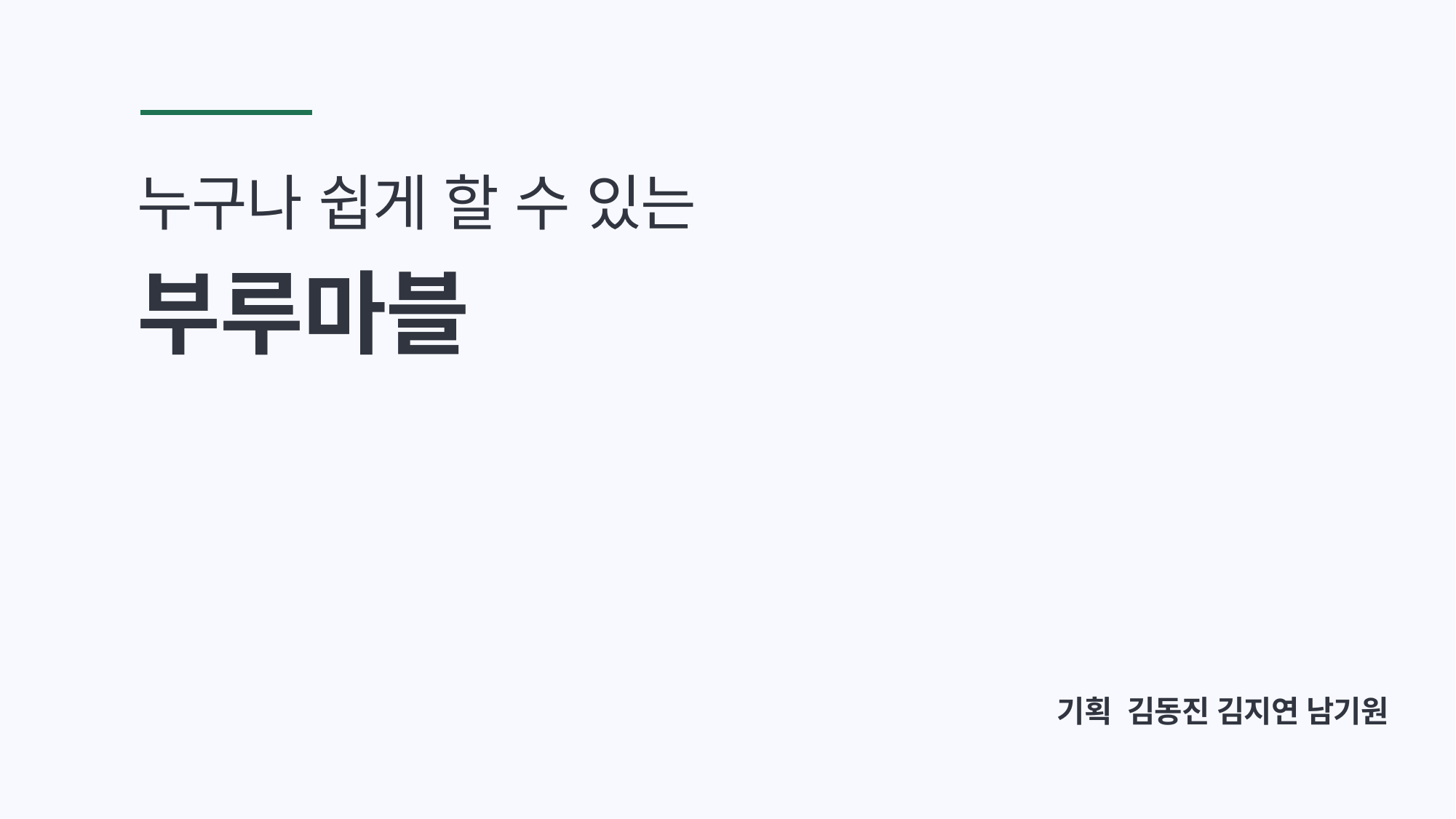

누구나 쉽게 할 수 있는
부루마블
기획  김동진 김지연 남기원